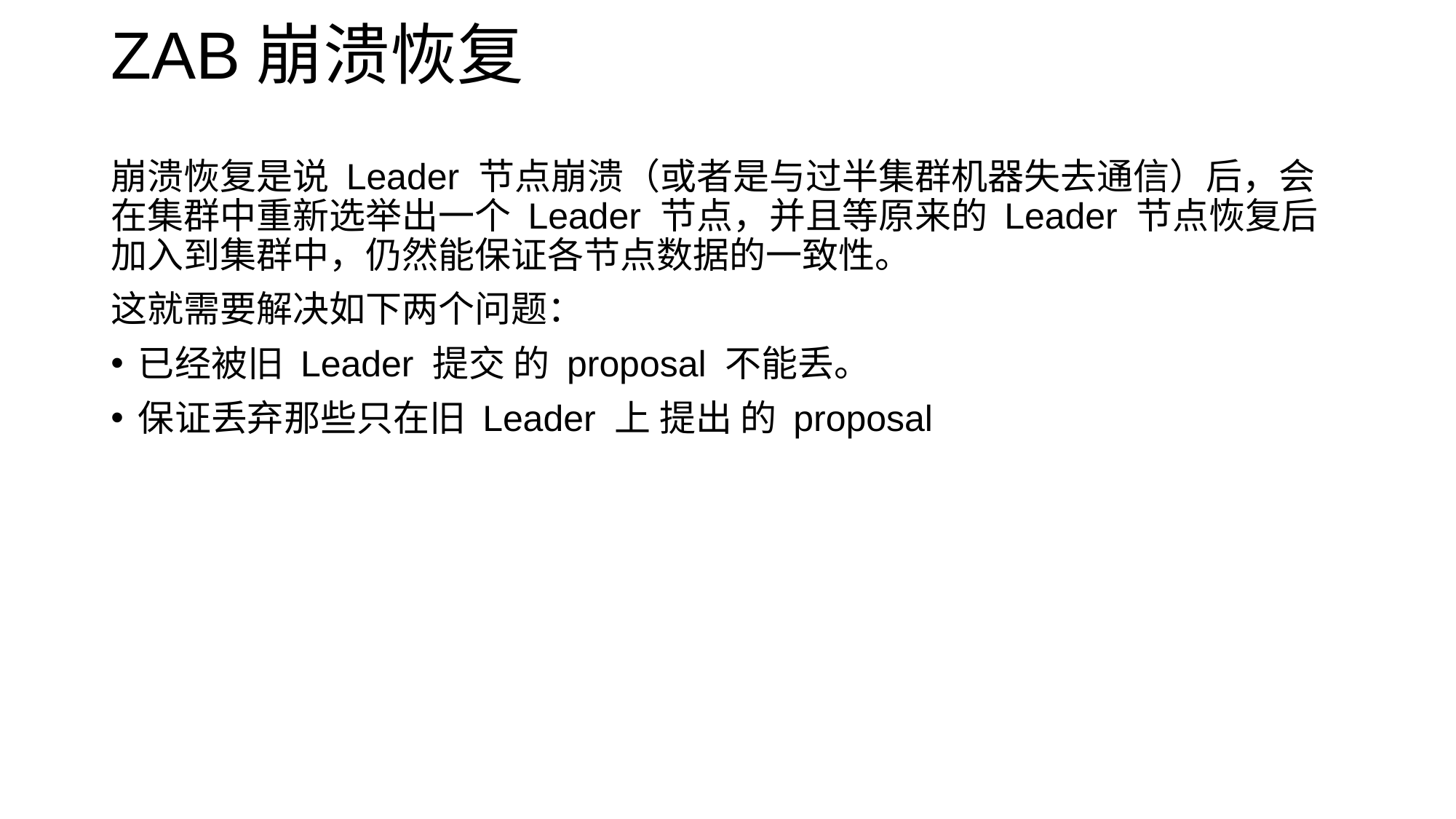

# ZAB崩溃恢复
崩溃恢复是说 Leader 节点崩溃（或者是与过半集群机器失去通信）后，会在集群中重新选举出一个 Leader 节点，并且等原来的 Leader 节点恢复后加入到集群中，仍然能保证各节点数据的一致性。
这就需要解决如下两个问题：
已经被旧 Leader 提交 的 proposal 不能丢。
保证丢弃那些只在旧 Leader 上 提出 的 proposal